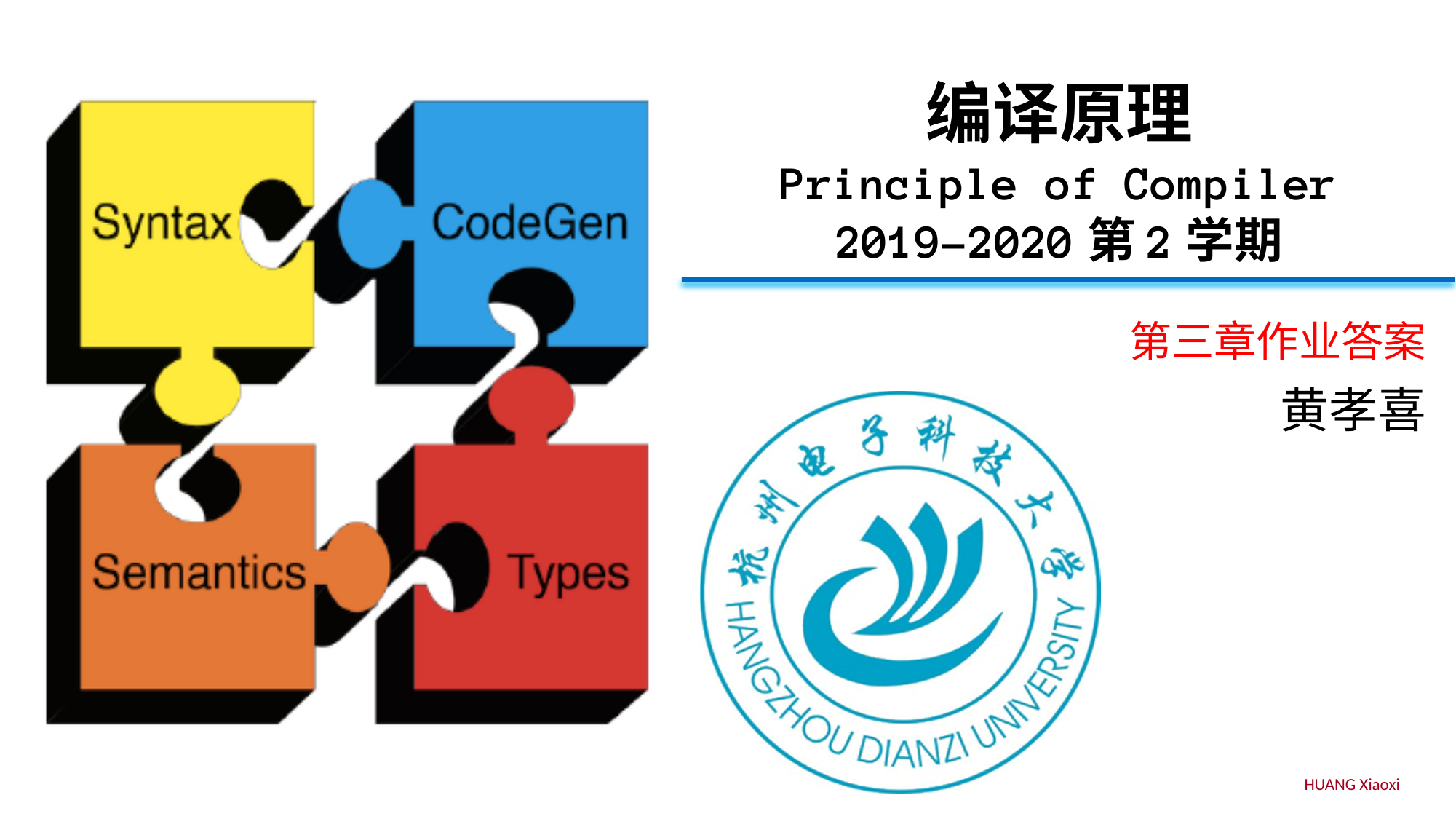

# 编译原理 Principle of Compiler 2019-2020第2学期
第三章作业答案
黄孝喜